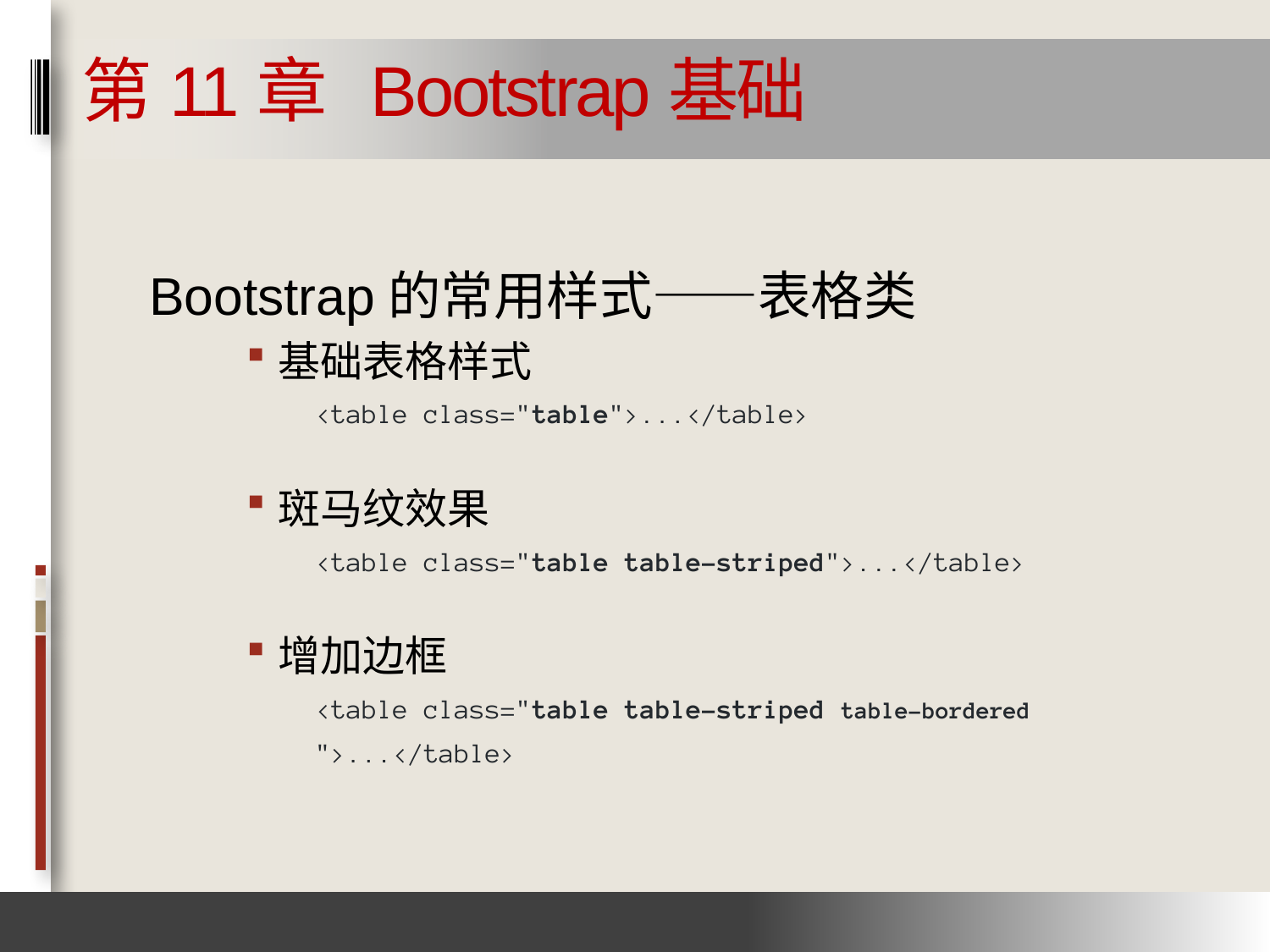

# 第11章  Bootstrap基础
Bootstrap的常用样式——表格类
基础表格样式
<table class="table">...</table>

斑马纹效果
<table class="table table-striped">...</table>

增加边框
<table class="table table-striped table-bordered
">...</table>